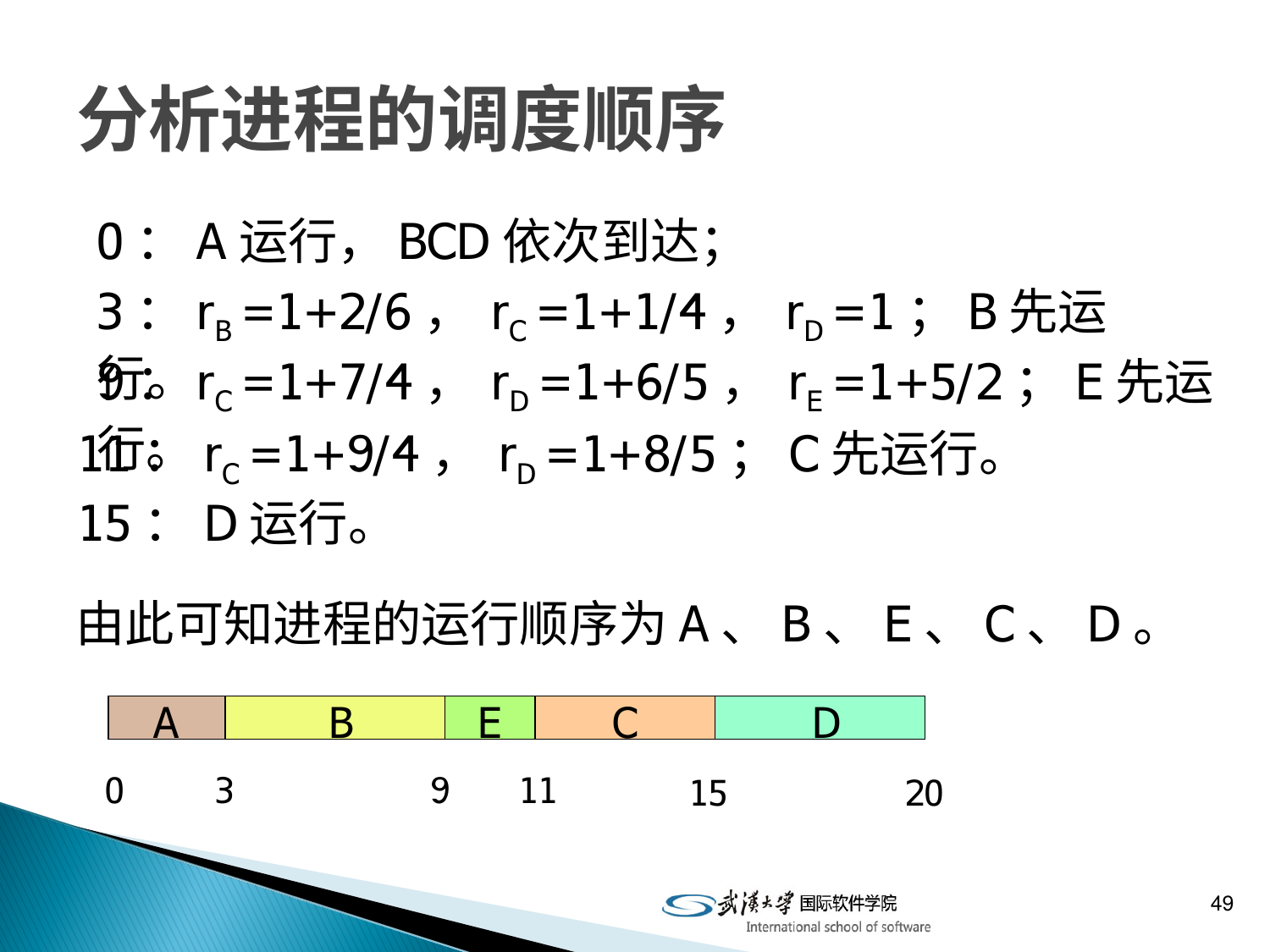

# 分析进程的调度顺序
0：A运行，BCD依次到达；
3：rB =1+2/6， rC =1+1/4， rD =1；B先运行。
9：rC =1+7/4， rD =1+6/5， rE =1+5/2；E先运行。
11：rC =1+9/4， rD =1+8/5；C先运行。
15：D运行。
由此可知进程的运行顺序为A、B、E、C、D。
A
 B
E
C
 D
0
3
9
11
15
20